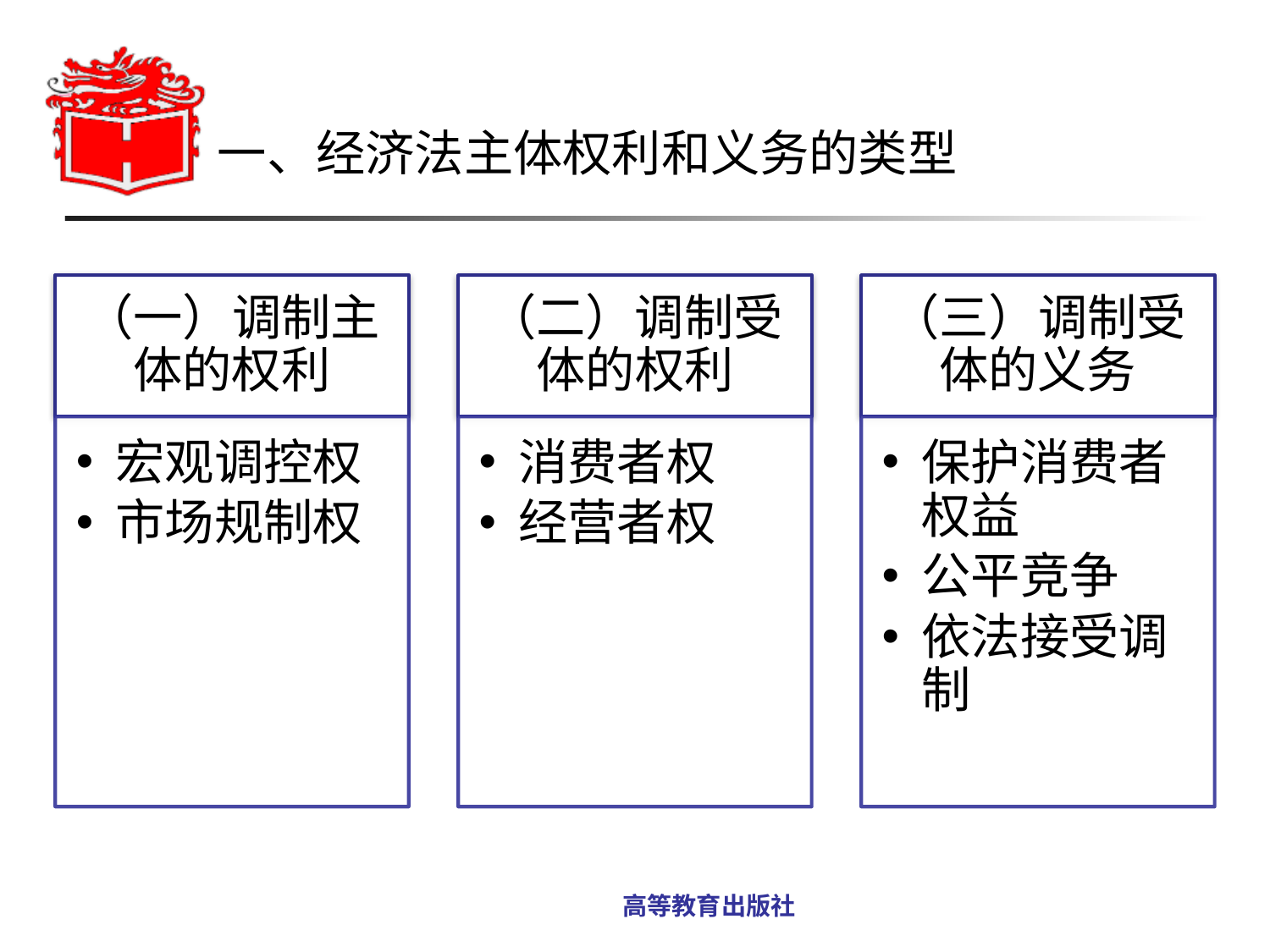

一、经济法主体权利和义务的类型
（一）调制主体的权利
宏观调控权
市场规制权
（二）调制受体的权利
消费者权
经营者权
（三）调制受体的义务
保护消费者权益
公平竞争
依法接受调制

高等教育出版社